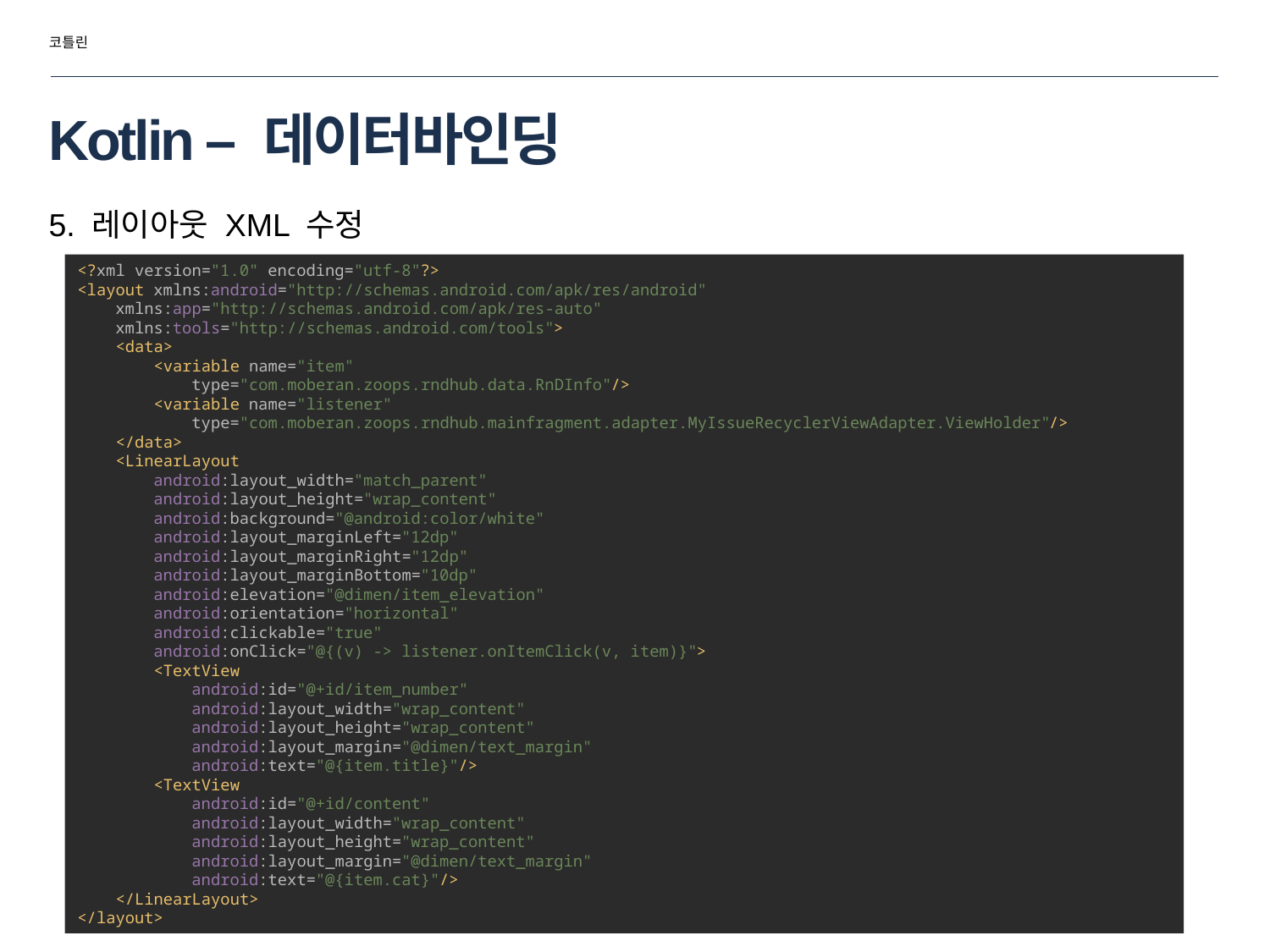

코틀린
# Kotlin – 데이터바인딩
5. 레이아웃 XML 수정
<?xml version="1.0" encoding="utf-8"?>
<layout xmlns:android="http://schemas.android.com/apk/res/android"
    xmlns:app="http://schemas.android.com/apk/res-auto"
    xmlns:tools="http://schemas.android.com/tools">
    <data>
        <variable name="item"
            type="com.moberan.zoops.rndhub.data.RnDInfo"/>
        <variable name="listener"
            type="com.moberan.zoops.rndhub.mainfragment.adapter.MyIssueRecyclerViewAdapter.ViewHolder"/>
    </data>
    <LinearLayout
        android:layout_width="match_parent"
        android:layout_height="wrap_content"
        android:background="@android:color/white"
        android:layout_marginLeft="12dp"
        android:layout_marginRight="12dp"
        android:layout_marginBottom="10dp"
        android:elevation="@dimen/item_elevation"
        android:orientation="horizontal"
        android:clickable="true"
        android:onClick="@{(v) -> listener.onItemClick(v, item)}">
        <TextView
            android:id="@+id/item_number"
            android:layout_width="wrap_content"
            android:layout_height="wrap_content"
            android:layout_margin="@dimen/text_margin"
            android:text="@{item.title}"/>
        <TextView
            android:id="@+id/content"
            android:layout_width="wrap_content"
            android:layout_height="wrap_content"
            android:layout_margin="@dimen/text_margin"
            android:text="@{item.cat}"/>
    </LinearLayout>
</layout>